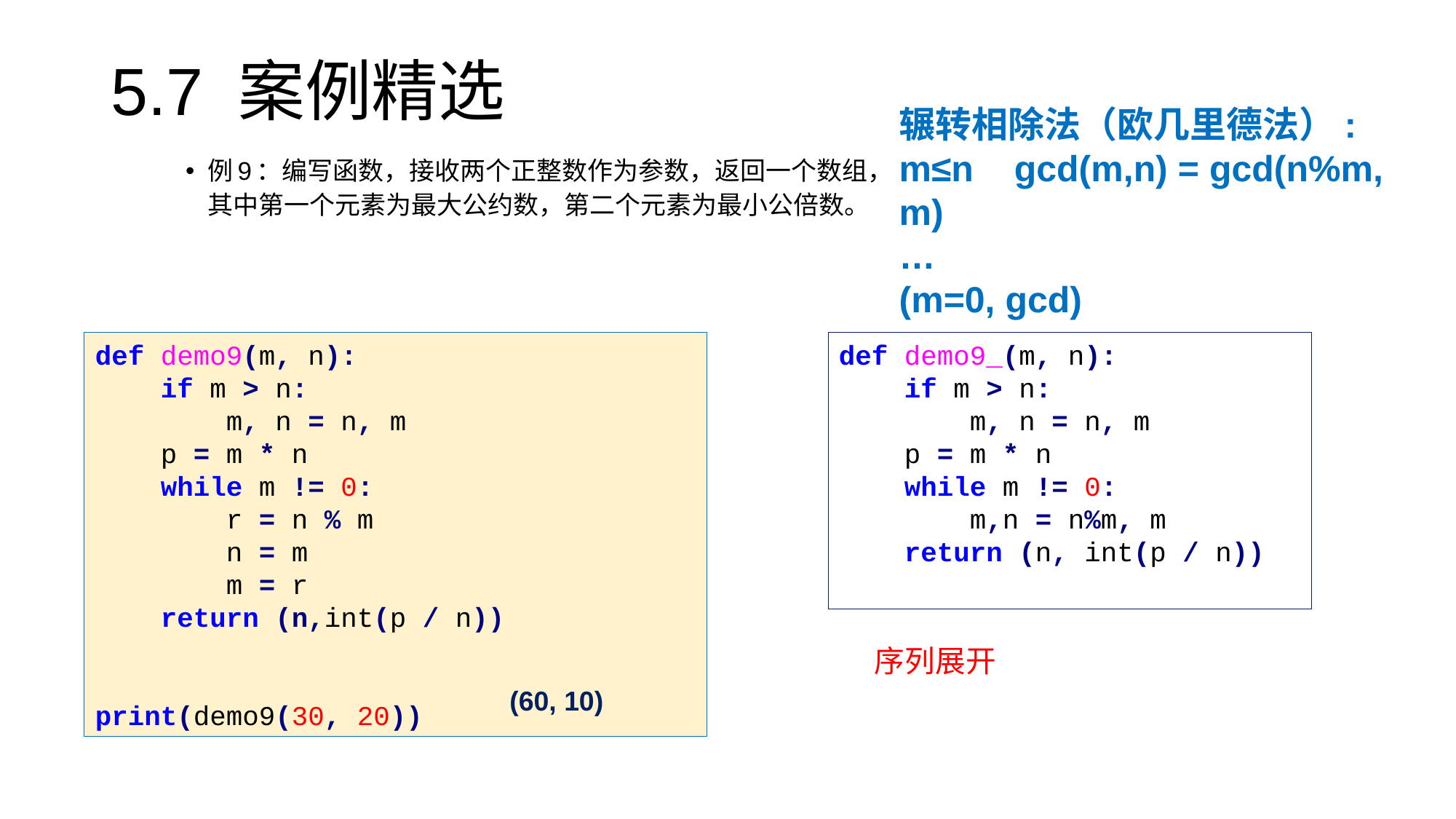

# 5.7 案例精选
辗转相除法（欧几里德法）:
m≤n    gcd(m,n) = gcd(n%m, m)
…
(m=0, gcd)
例9：编写函数，接收两个正整数作为参数，返回一个数组，其中第一个元素为最大公约数，第二个元素为最小公倍数。

def demo9(m, n):
    if m > n:
        m, n = n, m
    p = m * n
    while m != 0:
        r = n % m
        n = m
        m = r
    return (n,int(p / n))

print(demo9(30, 20))
def demo9_(m, n):
    if m > n:
        m, n = n, m
    p = m * n
    while m != 0:
        m,n = n%m, m
    return (n, int(p / n))

序列展开
(60, 10)